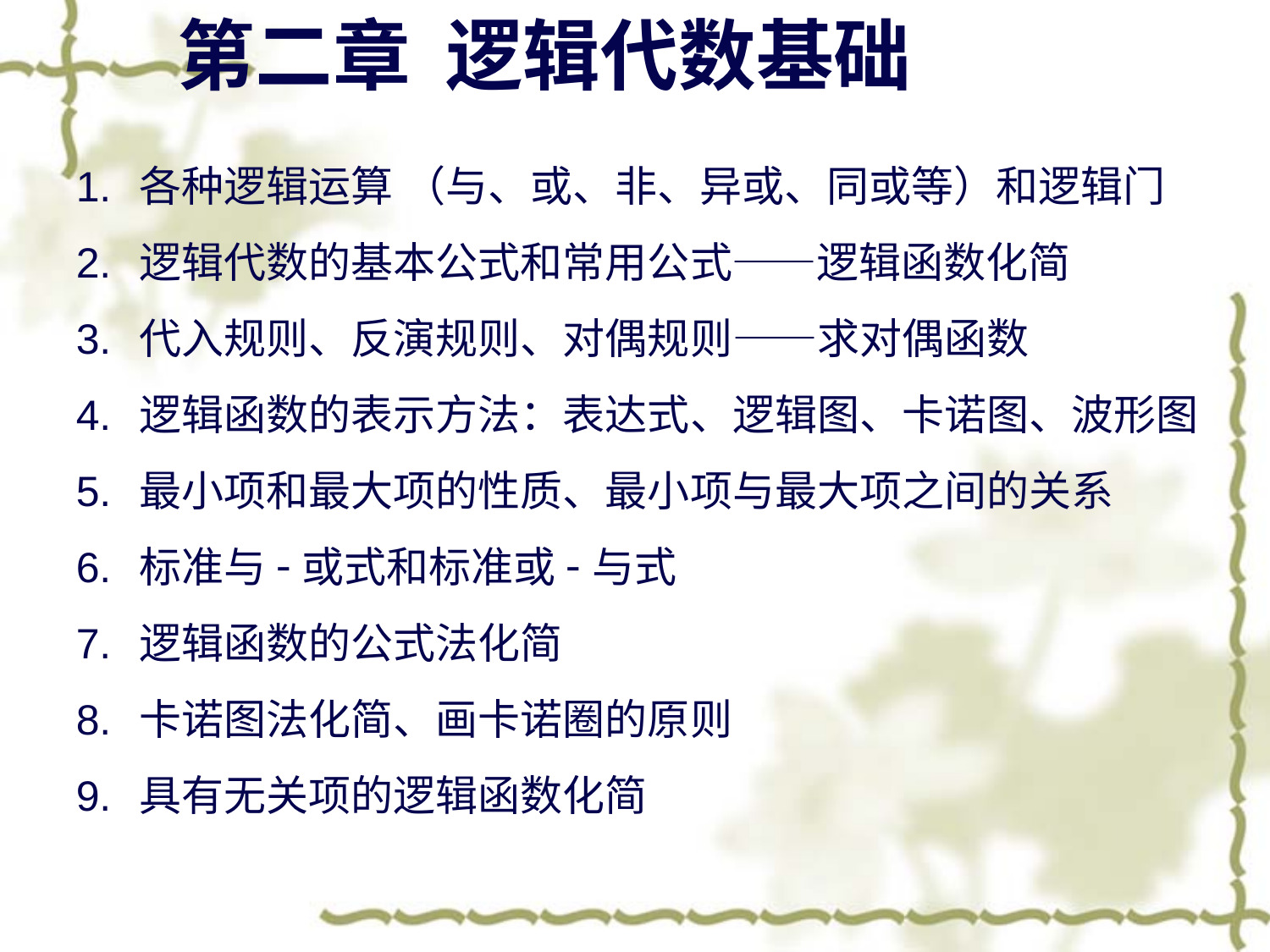

# 第二章  逻辑代数基础
各种逻辑运算 （与、或、非、异或、同或等）和逻辑门
逻辑代数的基本公式和常用公式——逻辑函数化简
代入规则、反演规则、对偶规则——求对偶函数
逻辑函数的表示方法：表达式、逻辑图、卡诺图、波形图
最小项和最大项的性质、最小项与最大项之间的关系
标准与-或式和标准或-与式
逻辑函数的公式法化简
卡诺图法化简、画卡诺圈的原则
具有无关项的逻辑函数化简